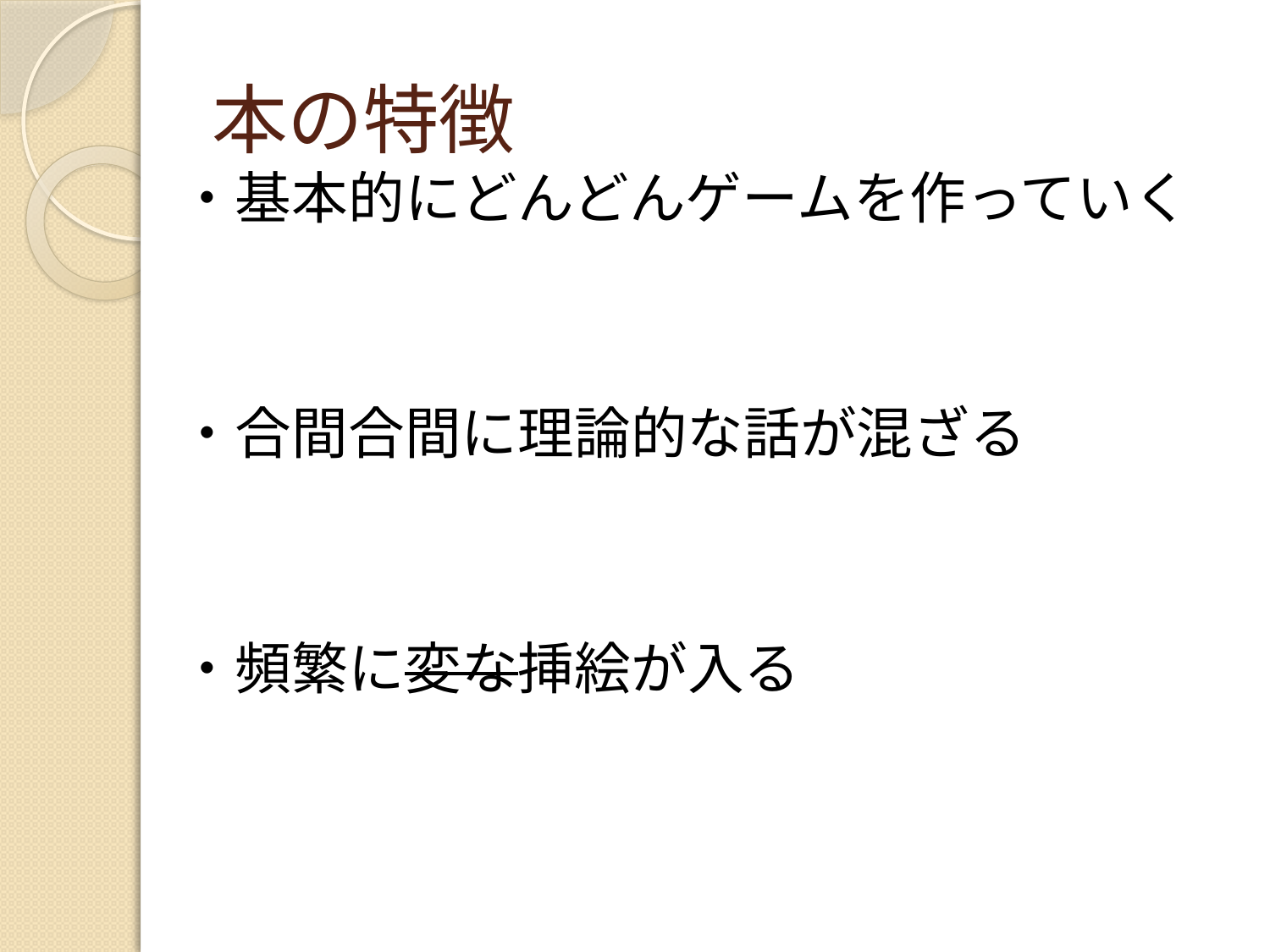

# 本の特徴
・基本的にどんどんゲームを作っていく

・合間合間に理論的な話が混ざる

・頻繁に変な挿絵が入る